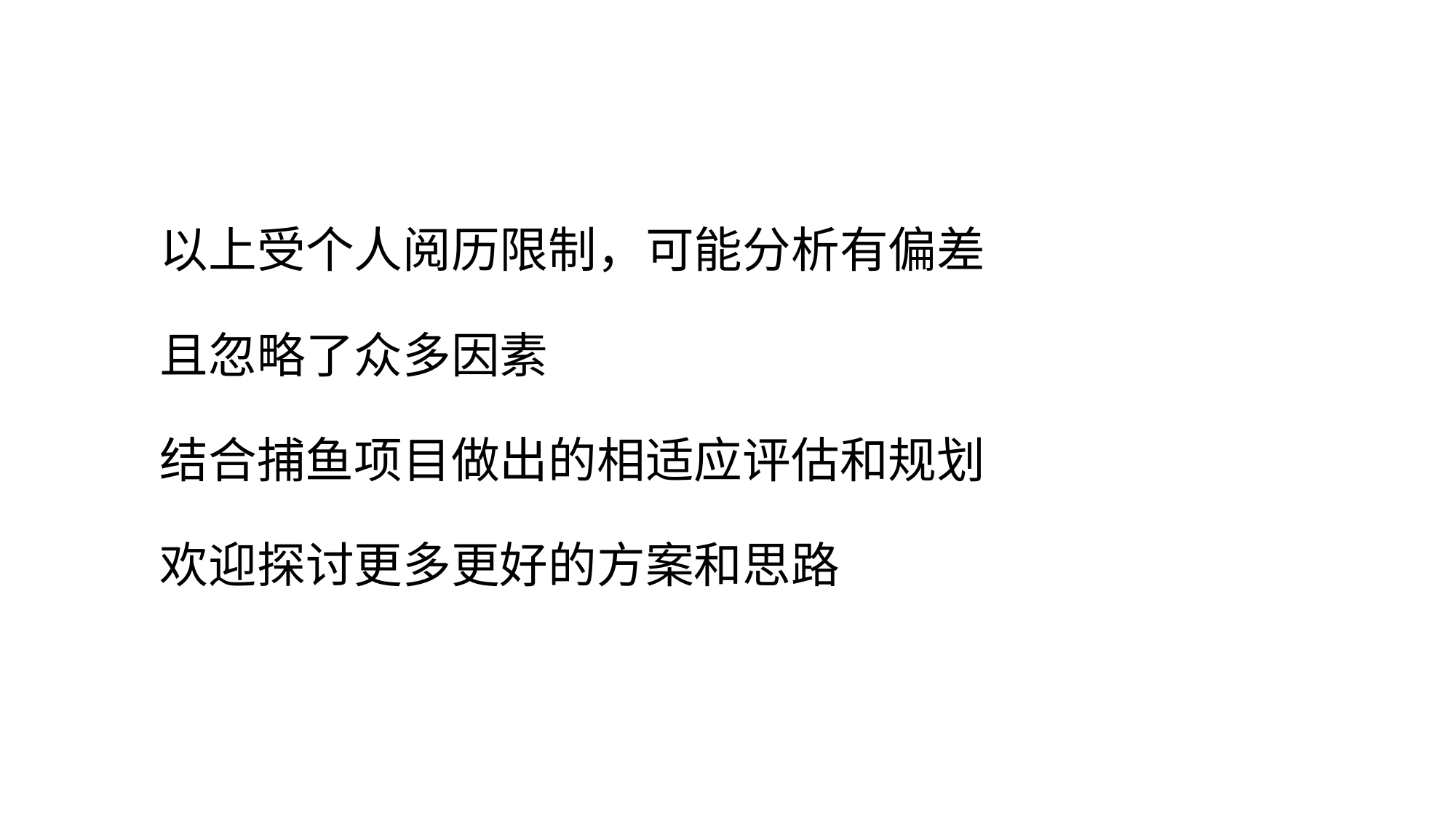

# 以上受个人阅历限制，可能分析有偏差 且忽略了众多因素 结合捕鱼项目做出的相适应评估和规划 欢迎探讨更多更好的方案和思路